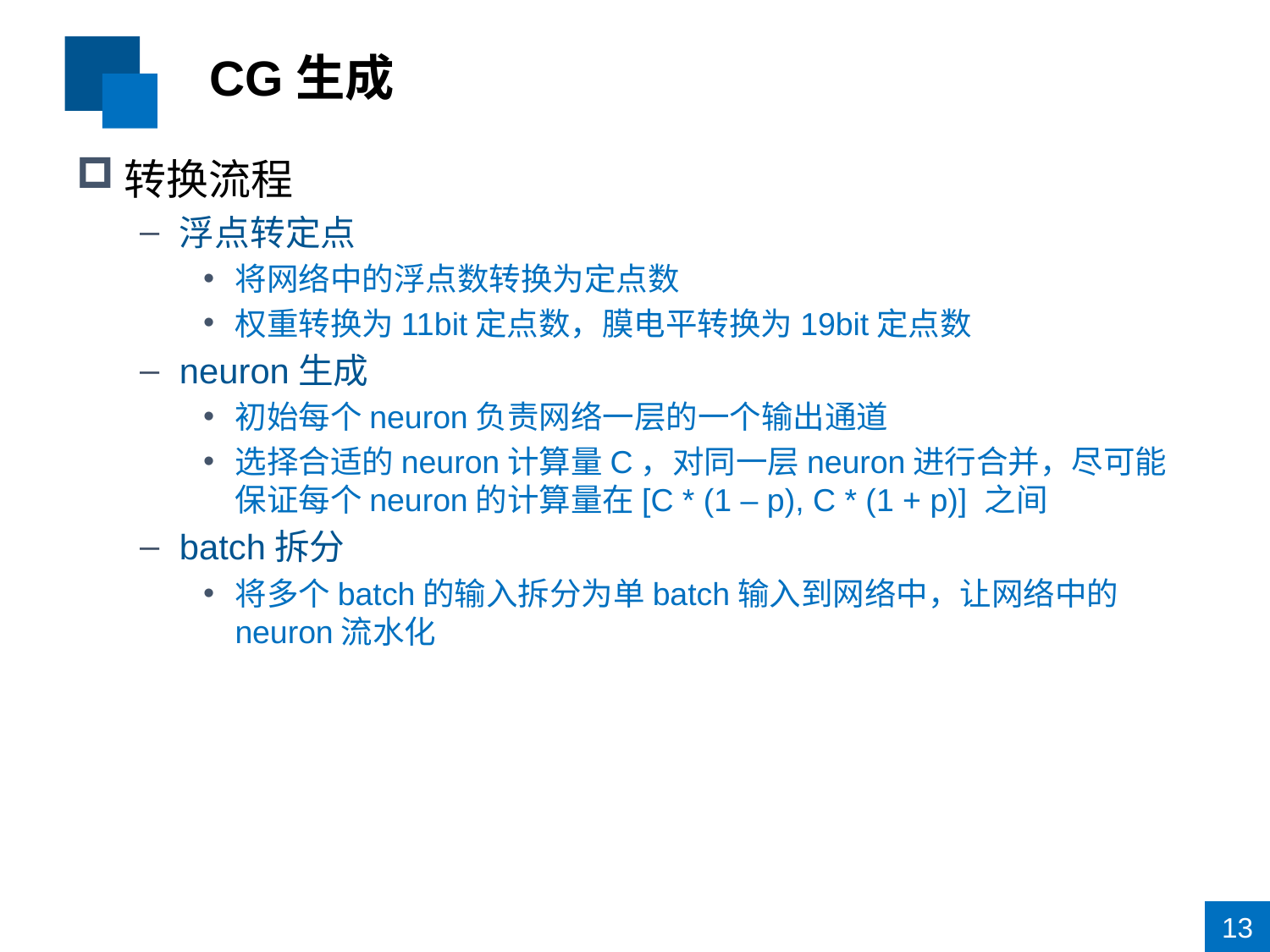

# CG生成
转换流程
浮点转定点
将网络中的浮点数转换为定点数
权重转换为11bit定点数，膜电平转换为19bit定点数
neuron生成
初始每个neuron负责网络一层的一个输出通道
选择合适的neuron计算量C，对同一层neuron进行合并，尽可能保证每个neuron的计算量在[C * (1 – p), C * (1 + p)] 之间
batch拆分
将多个batch的输入拆分为单batch输入到网络中，让网络中的neuron流水化

13